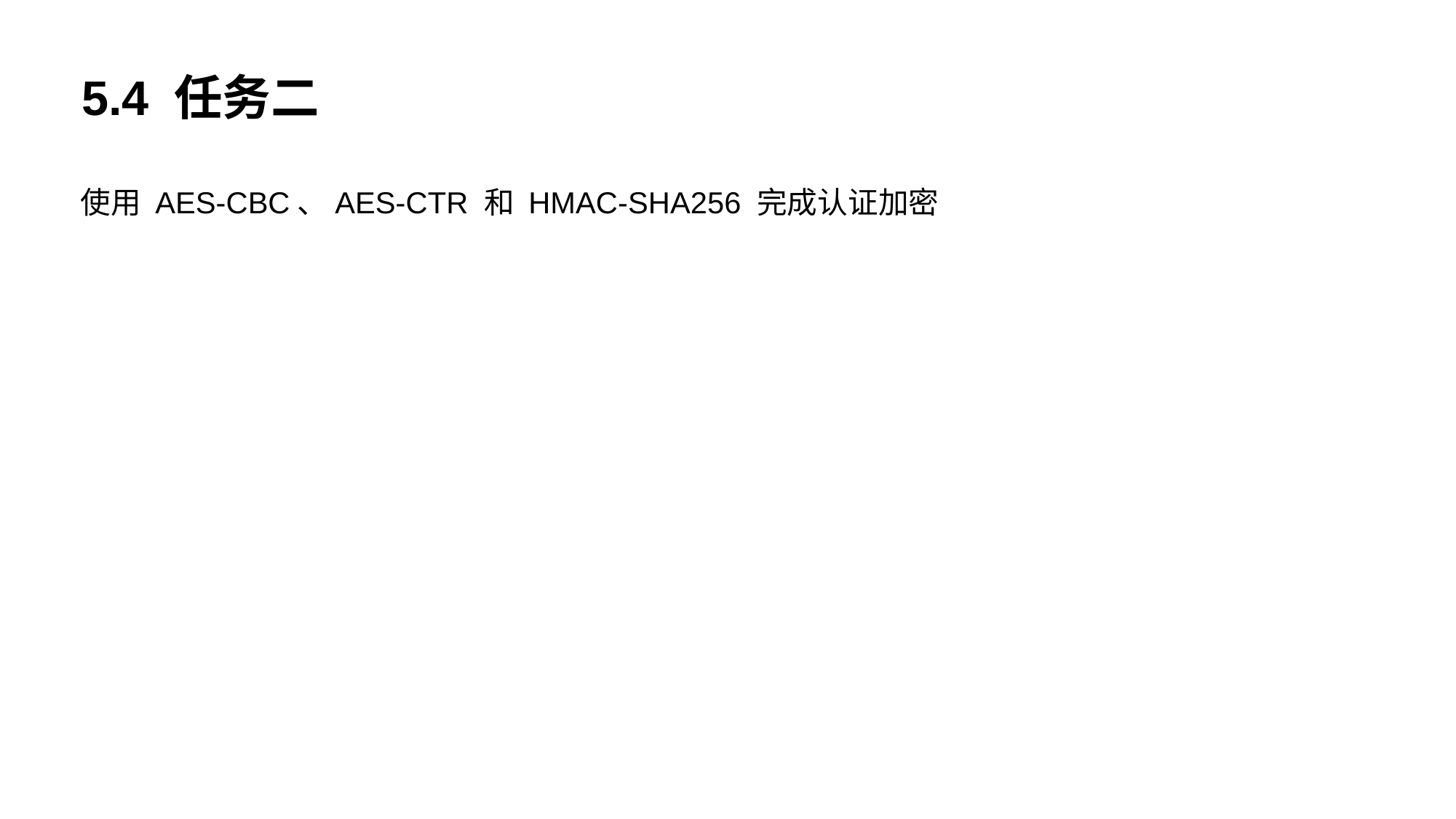

5.4 任务二
使用 AES-CBC、AES-CTR 和 HMAC-SHA256 完成认证加密
18